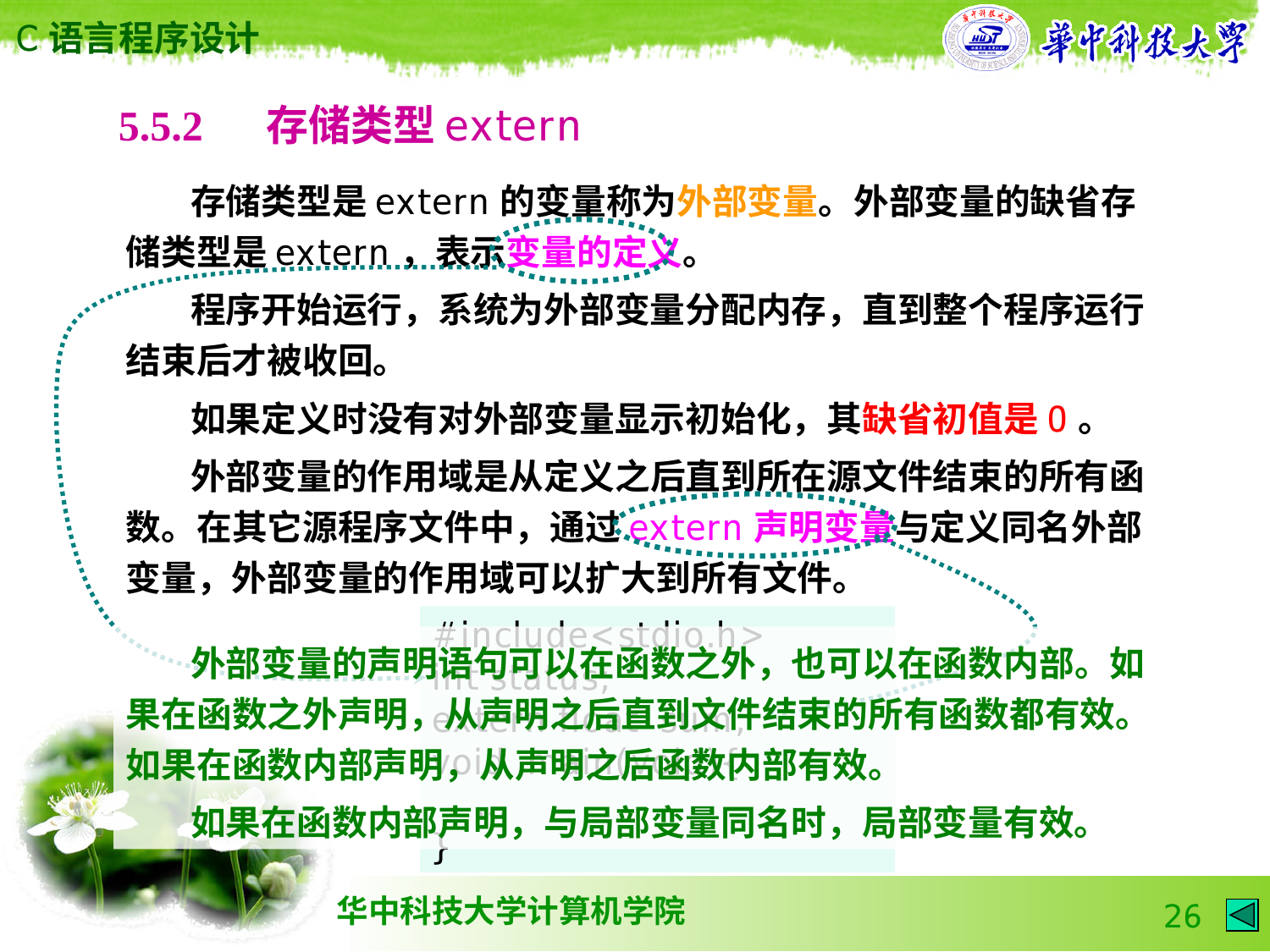

5.5.2 　存储类型extern
       存储类型是extern的变量称为外部变量。外部变量的缺省存储类型是extern，表示变量的定义。
       程序开始运行，系统为外部变量分配内存，直到整个程序运行结束后才被收回。
       如果定义时没有对外部变量显示初始化，其缺省初值是0。
       外部变量的作用域是从定义之后直到所在源文件结束的所有函数。在其它源程序文件中，通过extern声明变量与定义同名外部变量，外部变量的作用域可以扩大到所有文件。

#include<stdio.h>
int status;
extern float  sum;
void  main(void){
    …
}
       外部变量的声明语句可以在函数之外，也可以在函数内部。如果在函数之外声明，从声明之后直到文件结束的所有函数都有效。如果在函数内部声明，从声明之后函数内部有效。
       如果在函数内部声明，与局部变量同名时，局部变量有效。
26